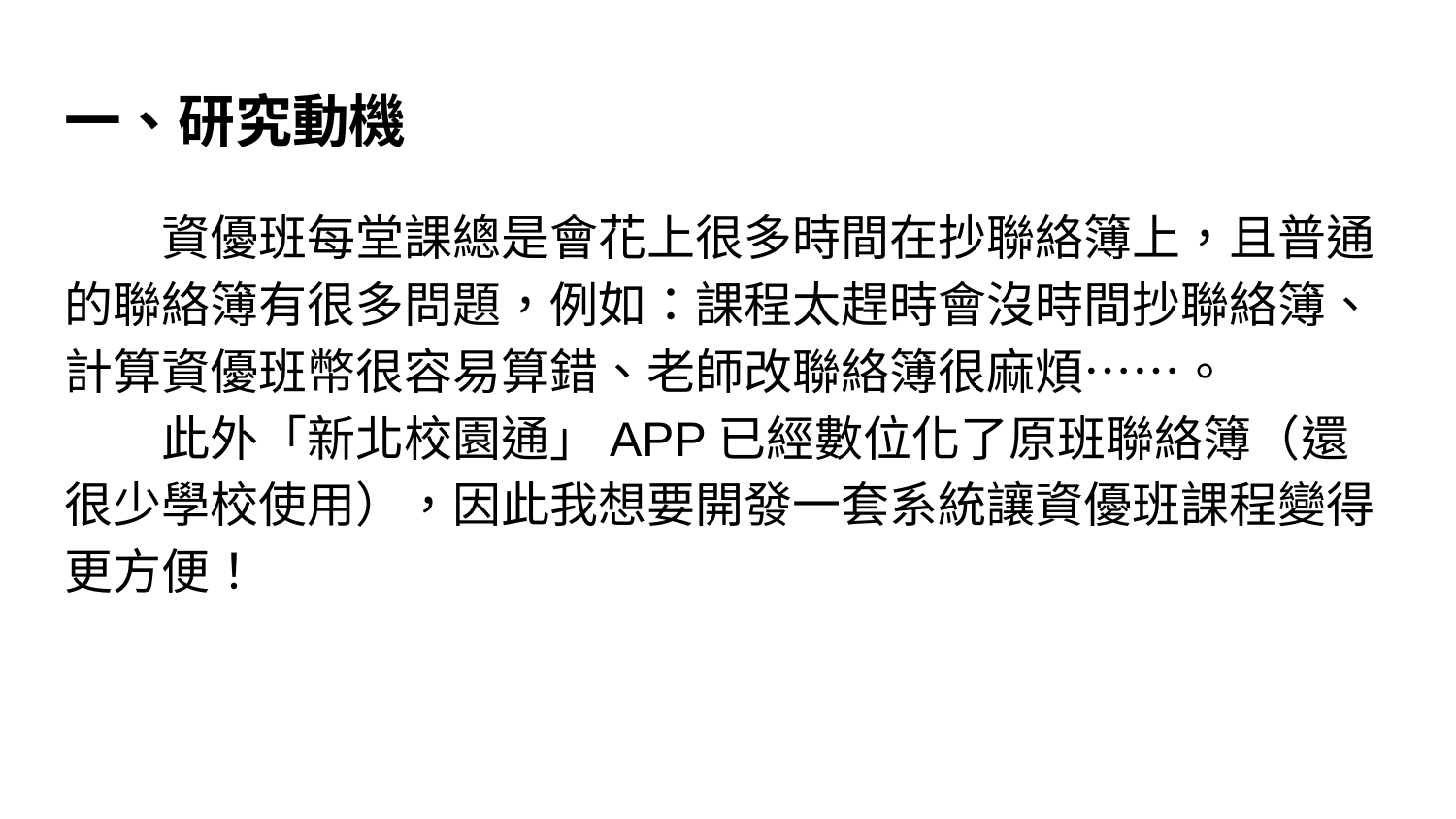

# 一、研究動機
　　資優班每堂課總是會花上很多時間在抄聯絡簿上，且普通的聯絡簿有很多問題，例如：課程太趕時會沒時間抄聯絡簿、計算資優班幣很容易算錯、老師改聯絡簿很麻煩……。
　　此外「新北校園通」APP已經數位化了原班聯絡簿（還很少學校使用），因此我想要開發一套系統讓資優班課程變得更方便！